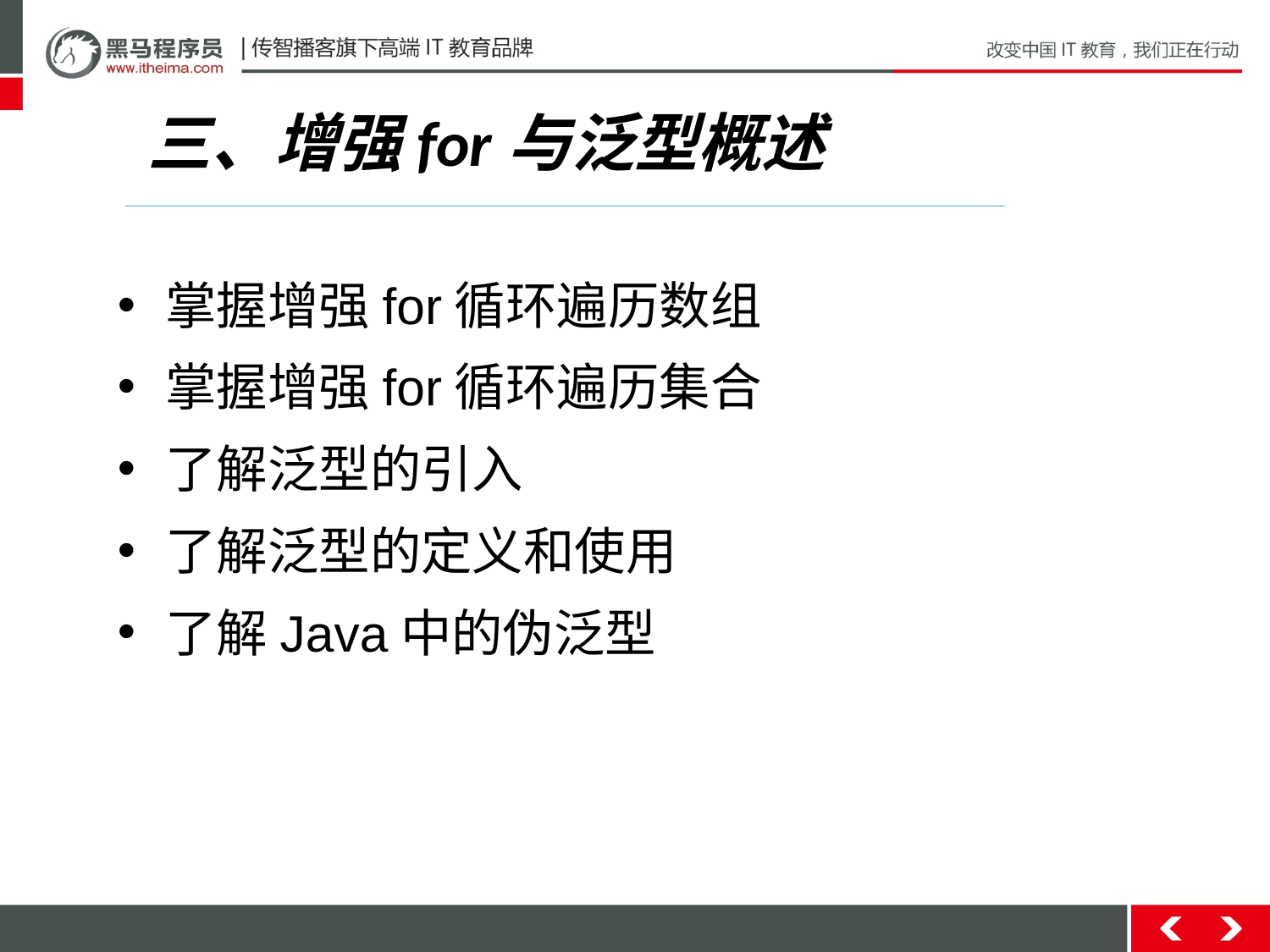

三、增强for与泛型概述
掌握增强for循环遍历数组
掌握增强for循环遍历集合
了解泛型的引入
了解泛型的定义和使用
了解Java中的伪泛型